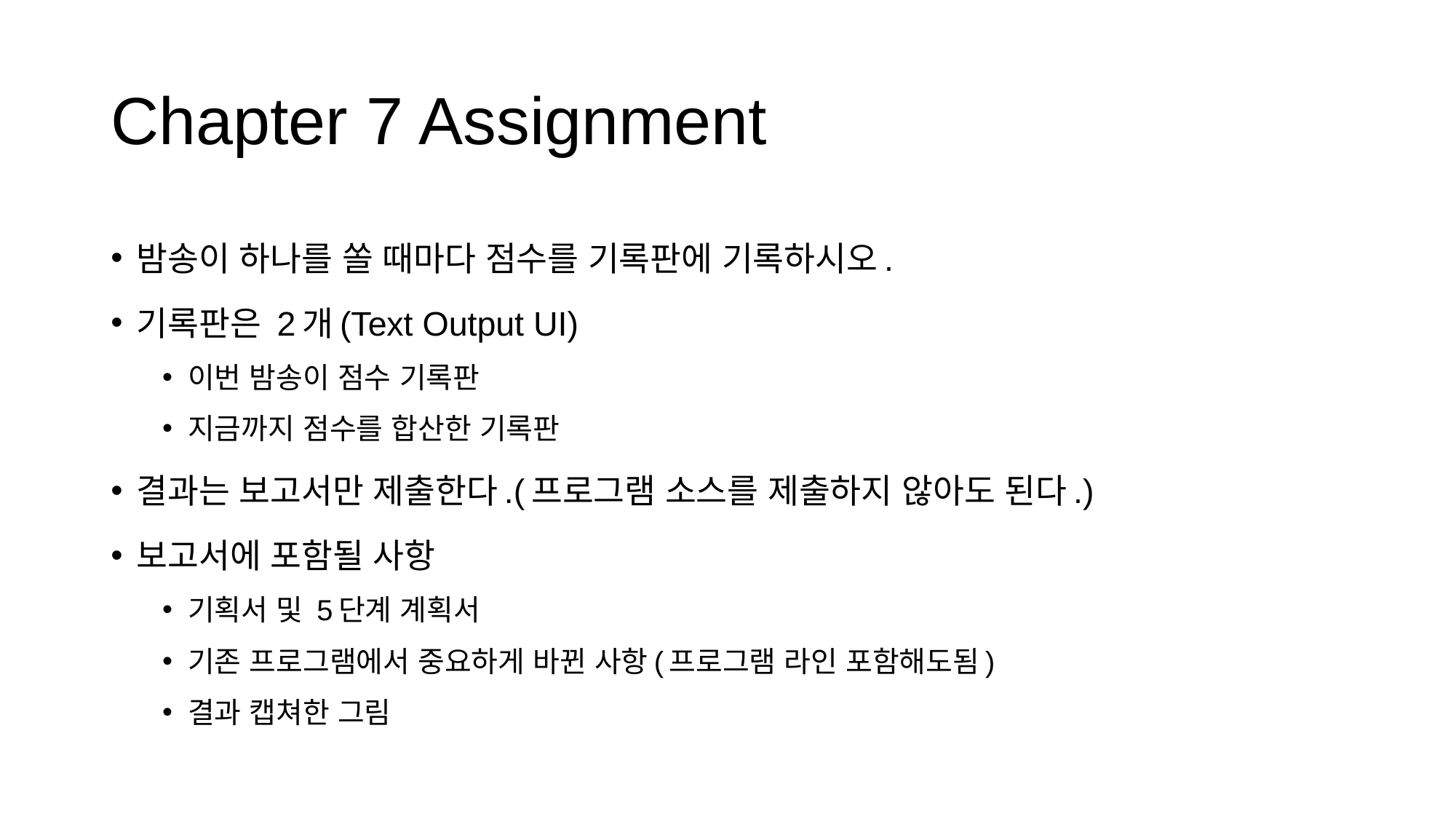

# Chapter 7 Assignment
밤송이 하나를 쏠 때마다 점수를 기록판에 기록하시오.
기록판은 2개(Text Output UI)
이번 밤송이 점수 기록판
지금까지 점수를 합산한 기록판
결과는 보고서만 제출한다.(프로그램 소스를 제출하지 않아도 된다.)
보고서에 포함될 사항
기획서 및 5단계 계획서
기존 프로그램에서 중요하게 바뀐 사항(프로그램 라인 포함해도됨)
결과 캡쳐한 그림